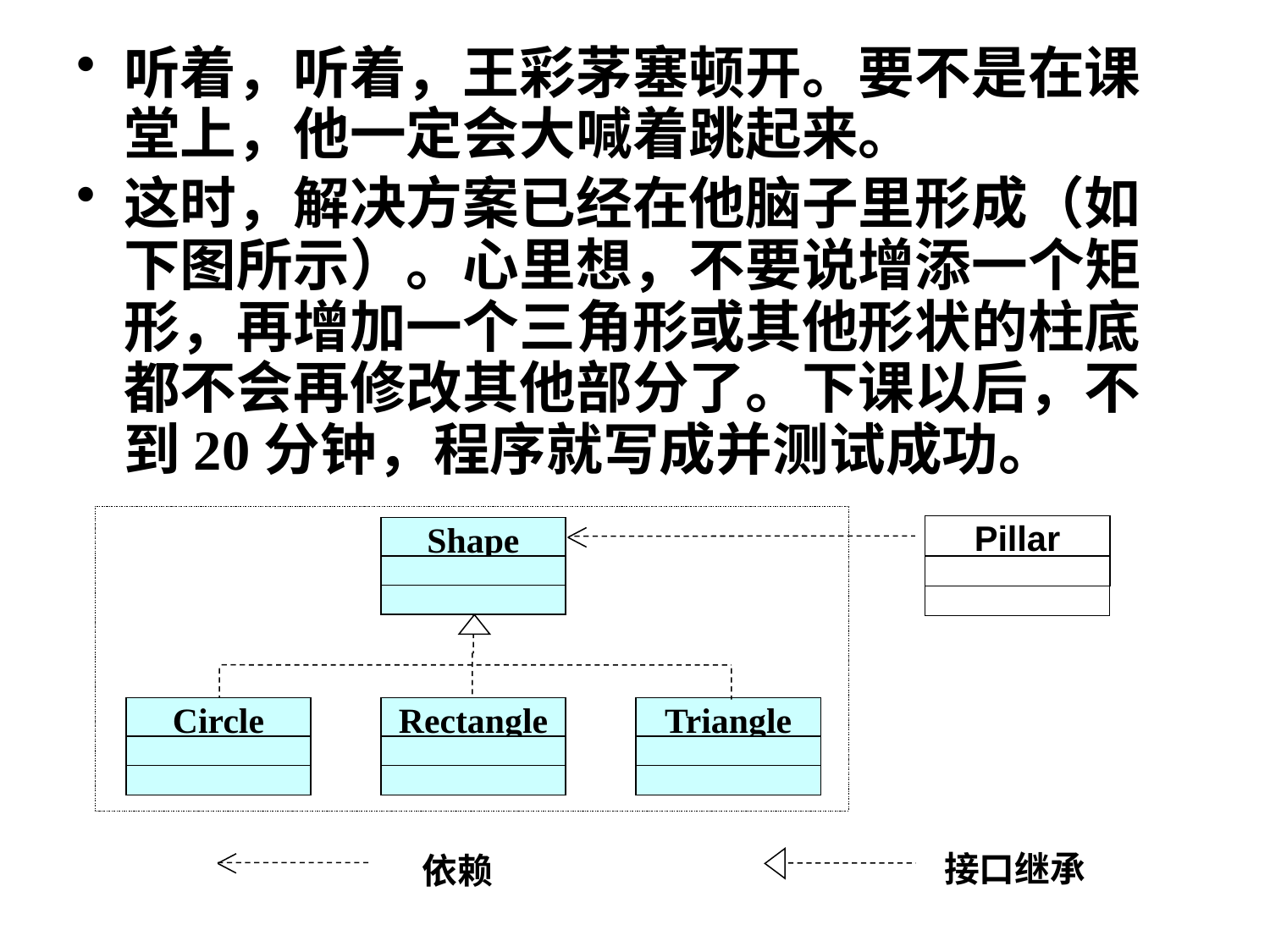

听着，听着，王彩茅塞顿开。要不是在课堂上，他一定会大喊着跳起来。
这时，解决方案已经在他脑子里形成（如下图所示）。心里想，不要说增添一个矩形，再增加一个三角形或其他形状的柱底都不会再修改其他部分了。下课以后，不到20分钟，程序就写成并测试成功。

Pillar
Shape

Circle

Rectangle

Triangle

接口继承
依赖